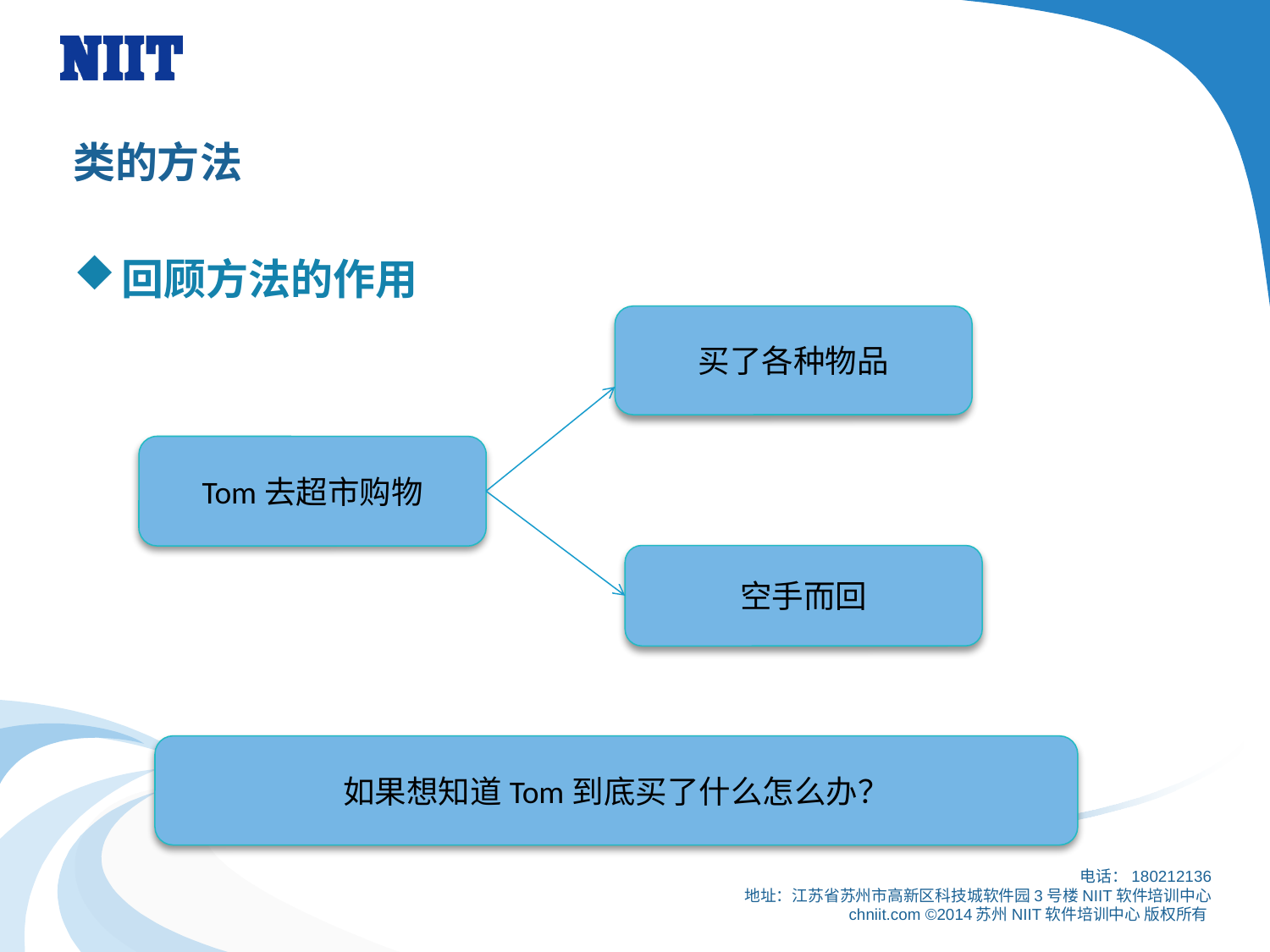

# 类的方法
回顾方法的作用
买了各种物品
Tom去超市购物
空手而回
如果想知道Tom到底买了什么怎么办？